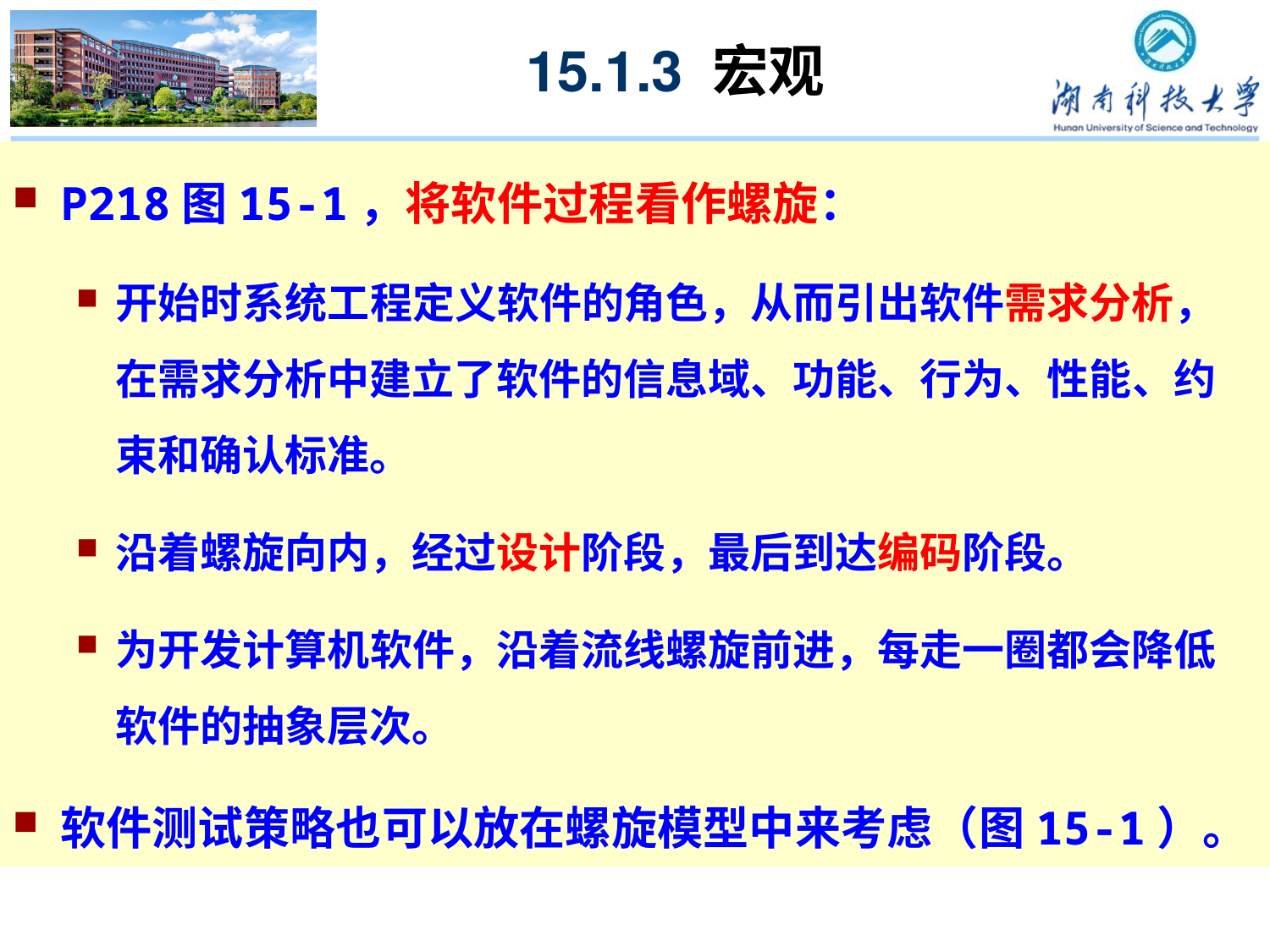

15.1.3 宏观
P218图15-1，将软件过程看作螺旋：
开始时系统工程定义软件的角色，从而引出软件需求分析，在需求分析中建立了软件的信息域、功能、行为、性能、约束和确认标准。
沿着螺旋向内，经过设计阶段，最后到达编码阶段。
为开发计算机软件，沿着流线螺旋前进，每走一圈都会降低软件的抽象层次。
软件测试策略也可以放在螺旋模型中来考虑（图15-1）。
9